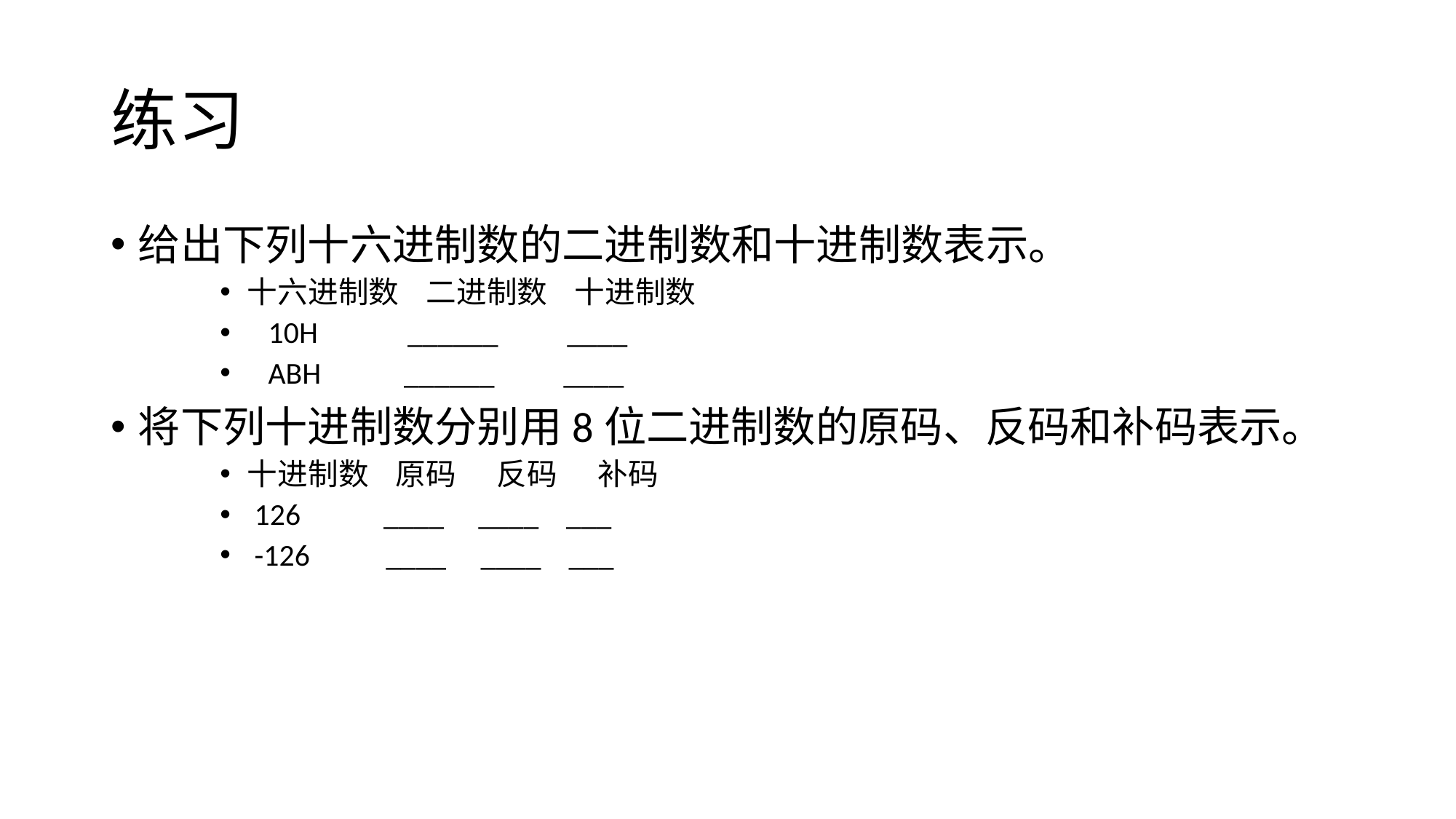

# 练习
给出下列十六进制数的二进制数和十进制数表示。
十六进制数    二进制数    十进制数
   10H             ______          ____
   ABH            ______          ____
将下列十进制数分别用8位二进制数的原码、反码和补码表示。
十进制数    原码      反码      补码
 126            ____     ____    ___
 -126           ____     ____    ___